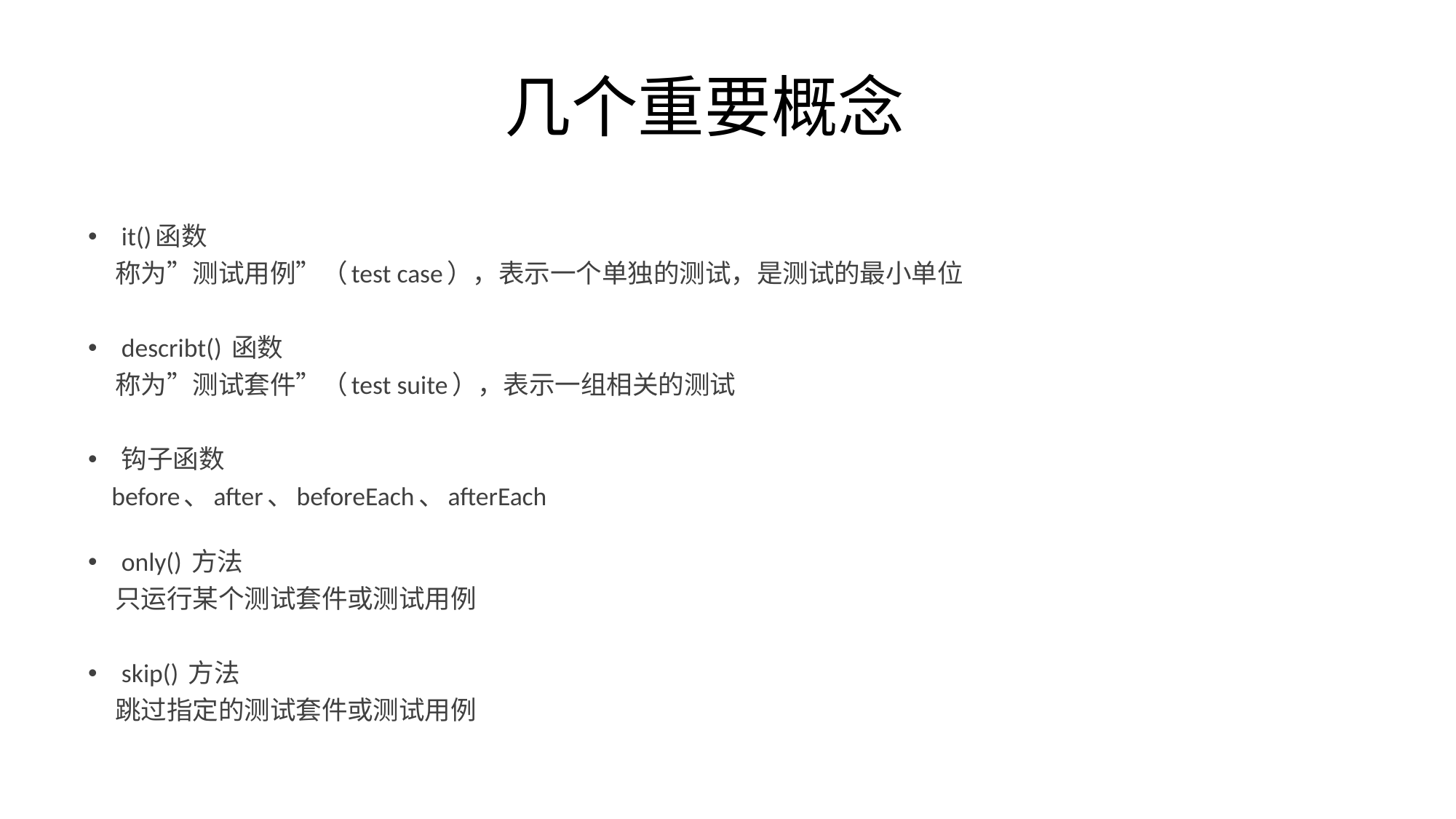

# 几个重要概念
it()函数
    称为”测试用例”（test case），表示一个单独的测试，是测试的最小单位

describt() 函数
    称为”测试套件”（test suite），表示一组相关的测试

钩子函数
    before、after、beforeEach、afterEach

only() 方法
    只运行某个测试套件或测试用例

skip() 方法
    跳过指定的测试套件或测试用例